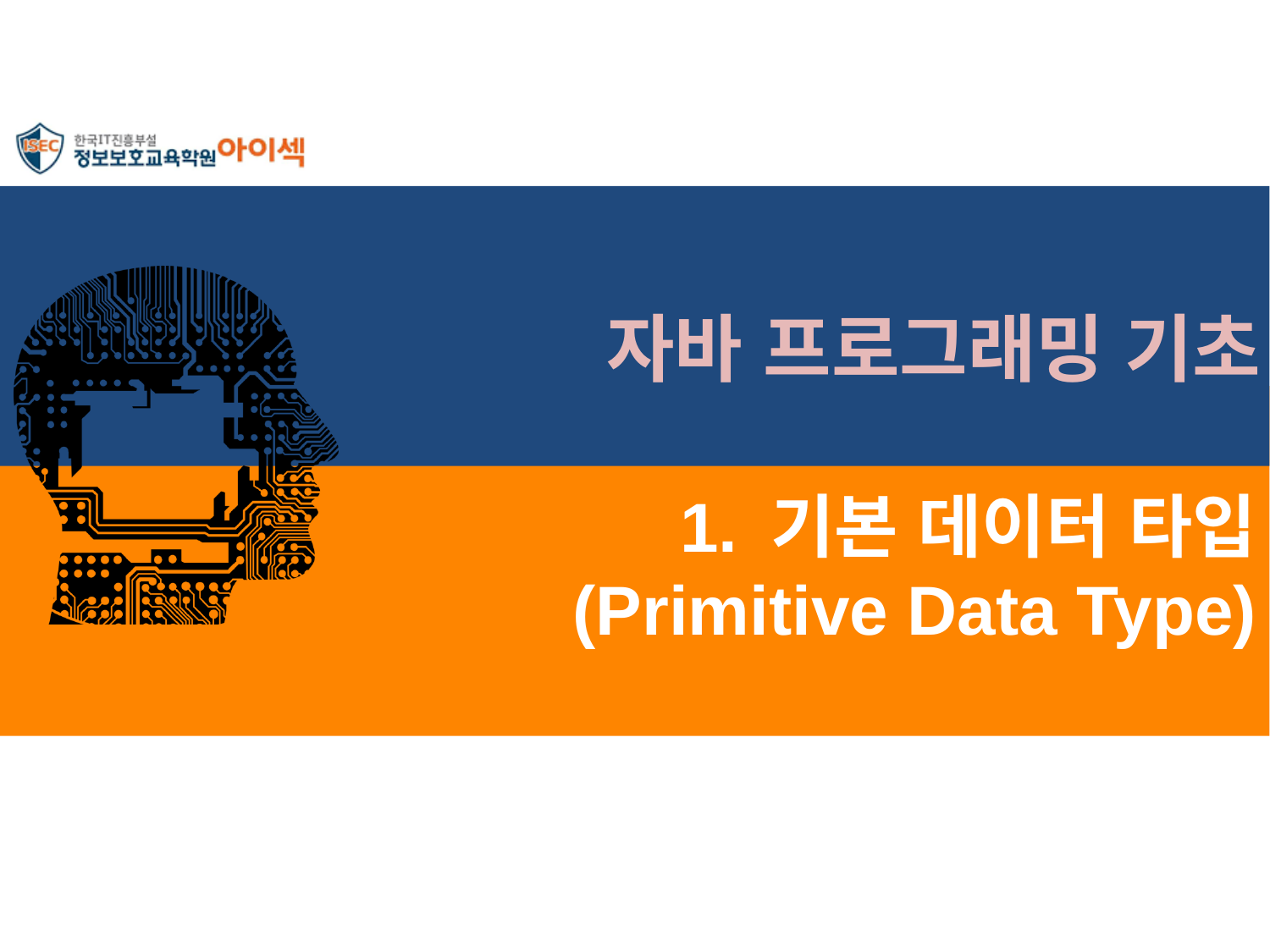

자바 프로그래밍 기초
# 1. 기본 데이터 타입 (Primitive Data Type)